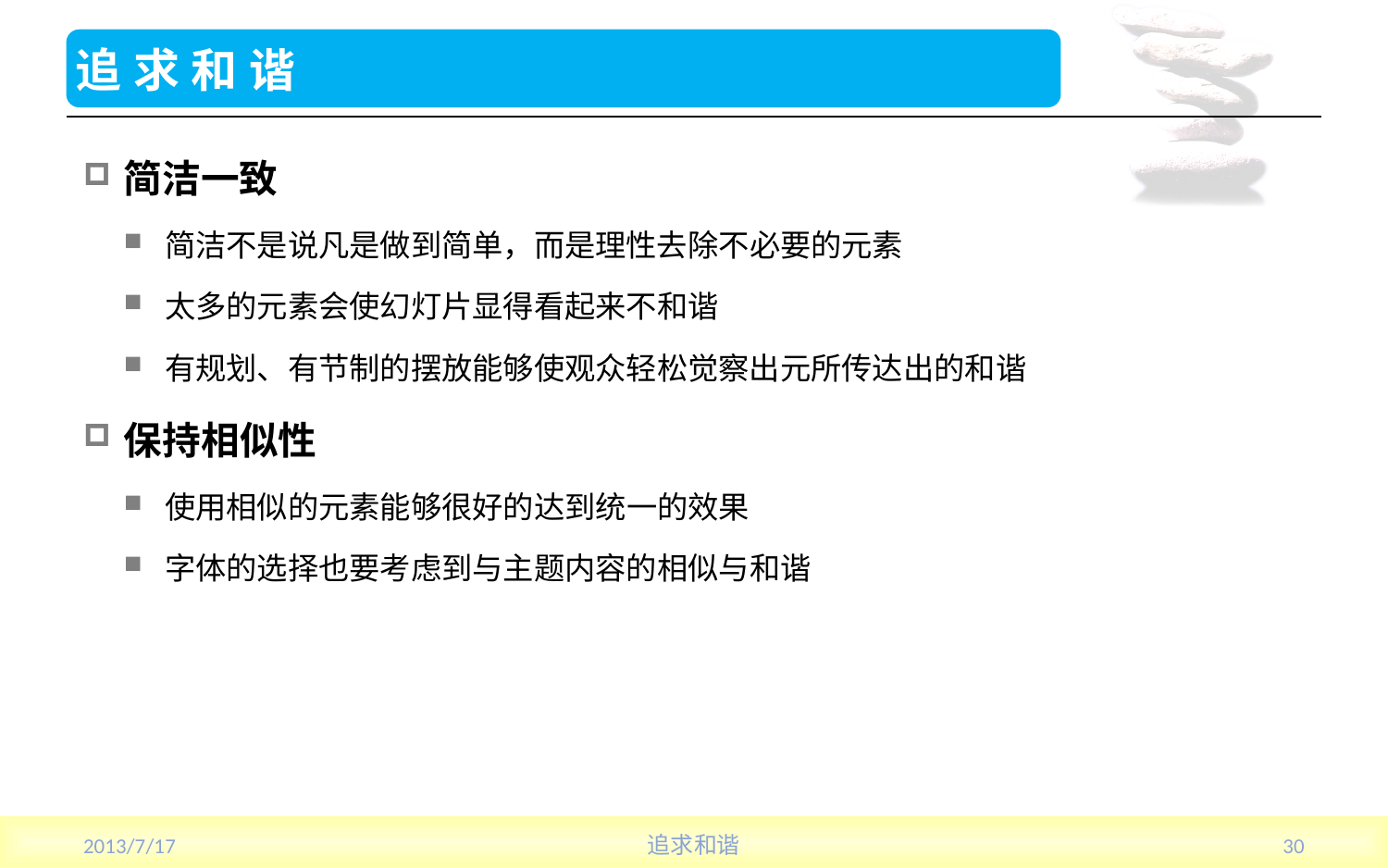

# 追求和谐
简洁一致
简洁不是说凡是做到简单，而是理性去除不必要的元素
太多的元素会使幻灯片显得看起来不和谐
有规划、有节制的摆放能够使观众轻松觉察出元所传达出的和谐
保持相似性
使用相似的元素能够很好的达到统一的效果
字体的选择也要考虑到与主题内容的相似与和谐
2013/7/17
追求和谐
30